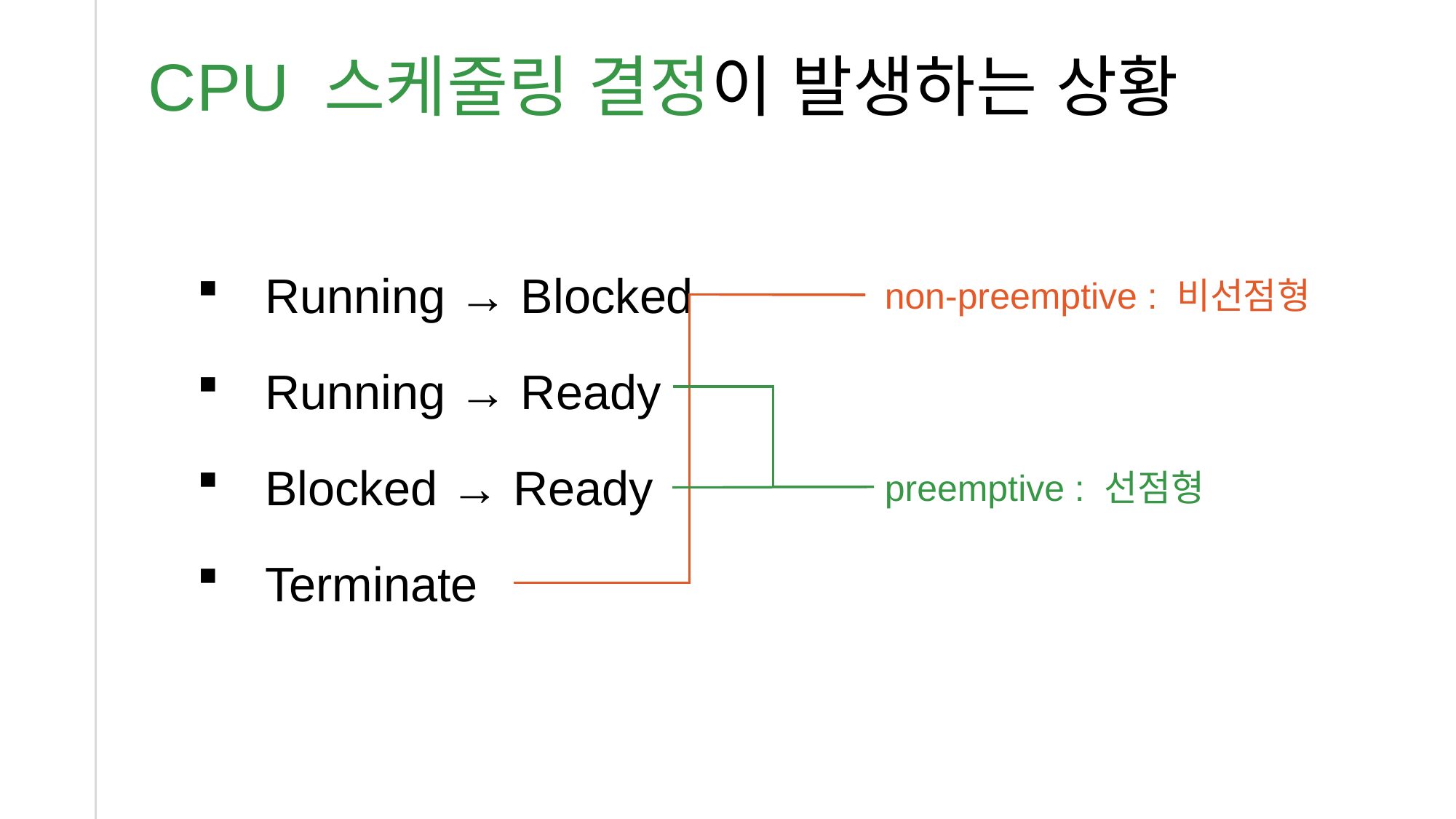

CPU 스케줄링 결정이 발생하는 상황
Running → Blocked
Running → Ready
Blocked → Ready
Terminate
non-preemptive : 비선점형
preemptive : 선점형